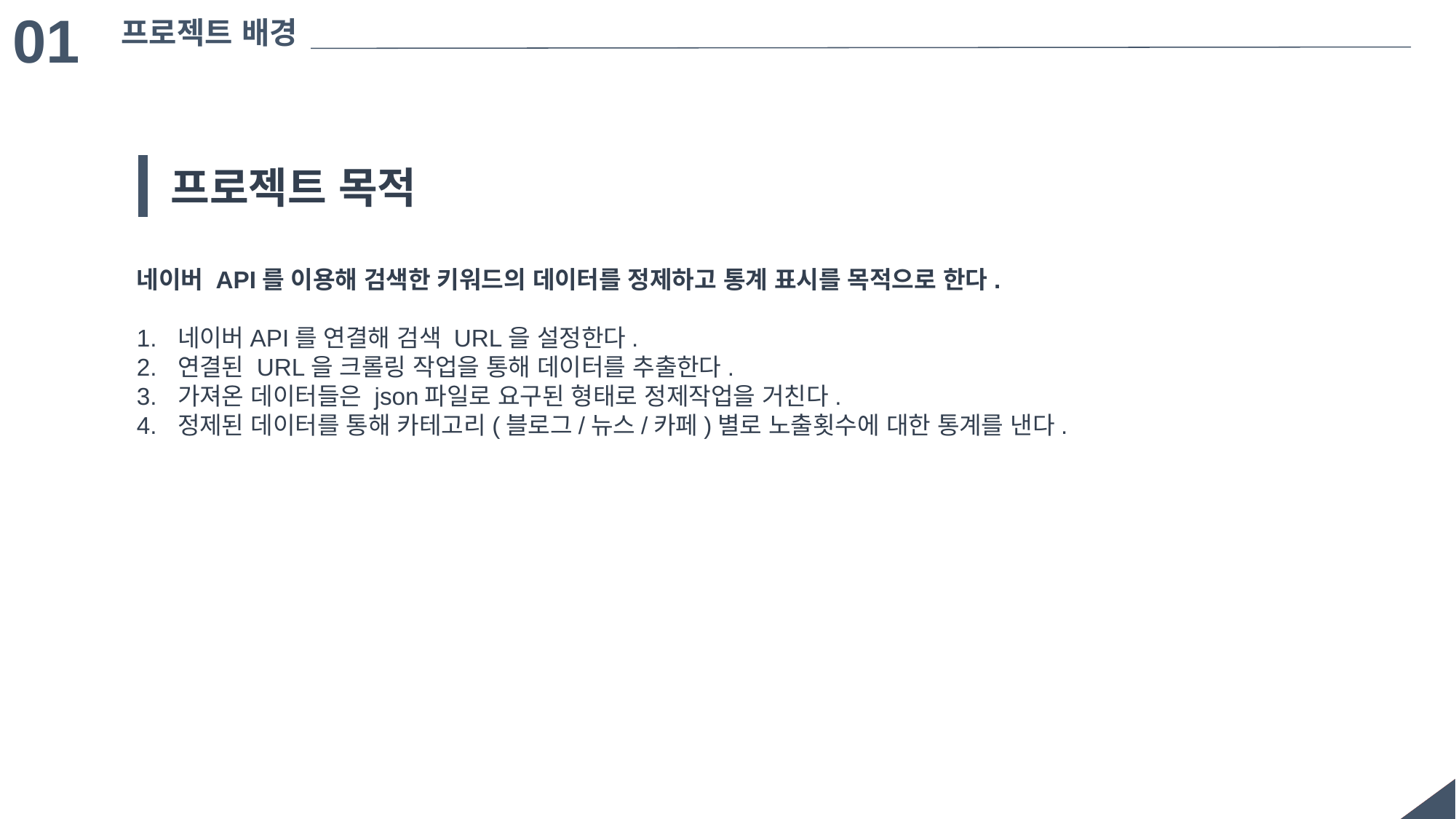

01
프로젝트 배경

프로젝트 목적
네이버 API를 이용해 검색한 키워드의 데이터를 정제하고 통계 표시를 목적으로 한다.

네이버API를 연결해 검색 URL을 설정한다.
연결된 URL을 크롤링 작업을 통해 데이터를 추출한다.
가져온 데이터들은 json파일로 요구된 형태로 정제작업을 거친다.
정제된 데이터를 통해 카테고리(블로그/뉴스/카페)별로 노출횟수에 대한 통계를 낸다.